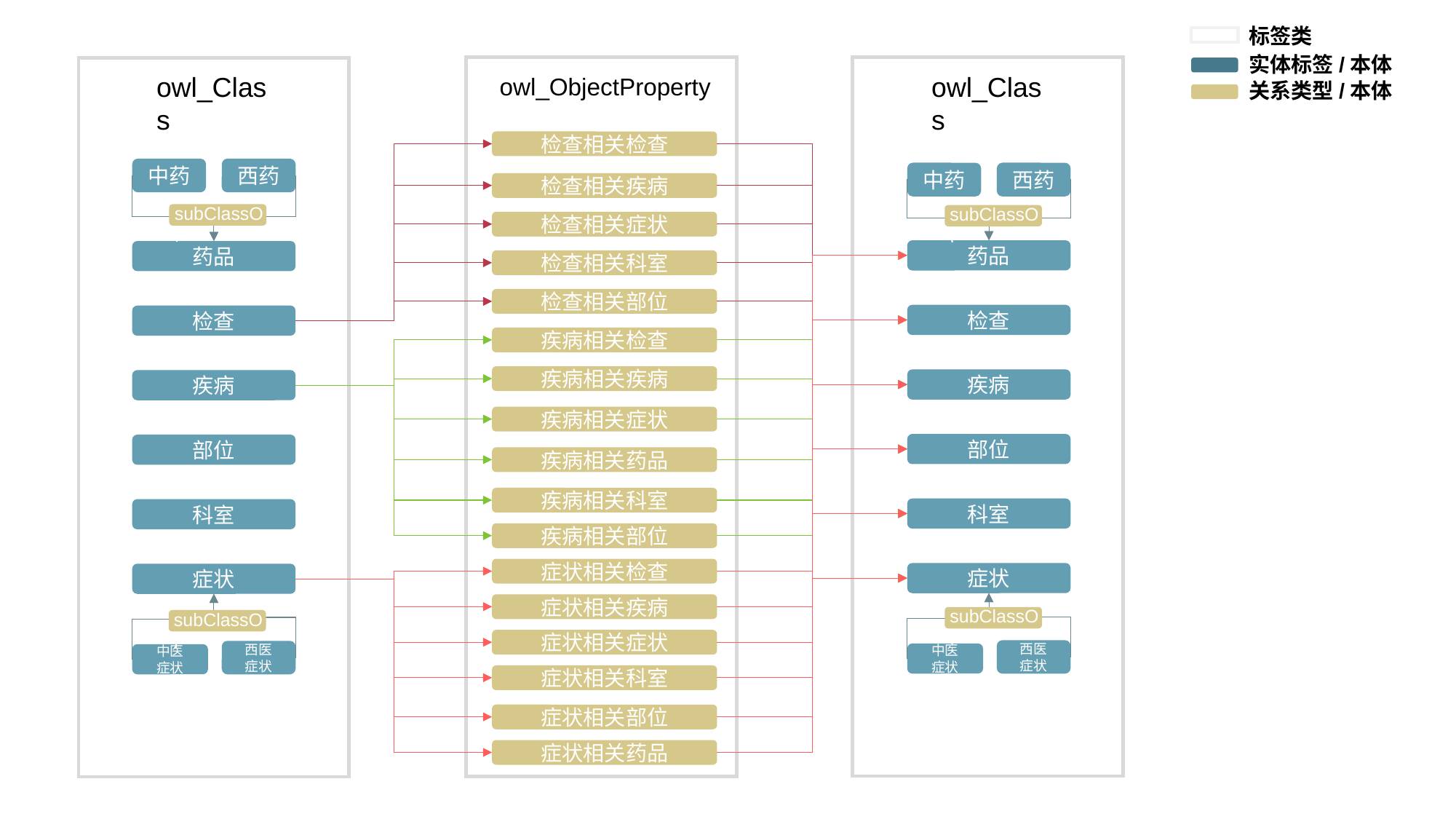

标签类

实体标签/本体

关系类型/本体

owl_Class
owl_Class
owl_ObjectProperty
检查相关检查
中药
西药
中药
西药
检查相关疾病
subClassOf
subClassOf

检查相关症状
药品
药品
检查相关科室
检查相关部位
检查
检查
疾病相关检查
疾病相关疾病
疾病
疾病
疾病相关症状
部位
部位
疾病相关药品
疾病相关科室
科室
科室
疾病相关部位
症状相关检查
症状
症状
症状相关疾病
subClassOf
subClassOf

症状相关症状
西医
症状
西医
症状
中医
症状
中医
症状
症状相关科室
症状相关部位
症状相关药品